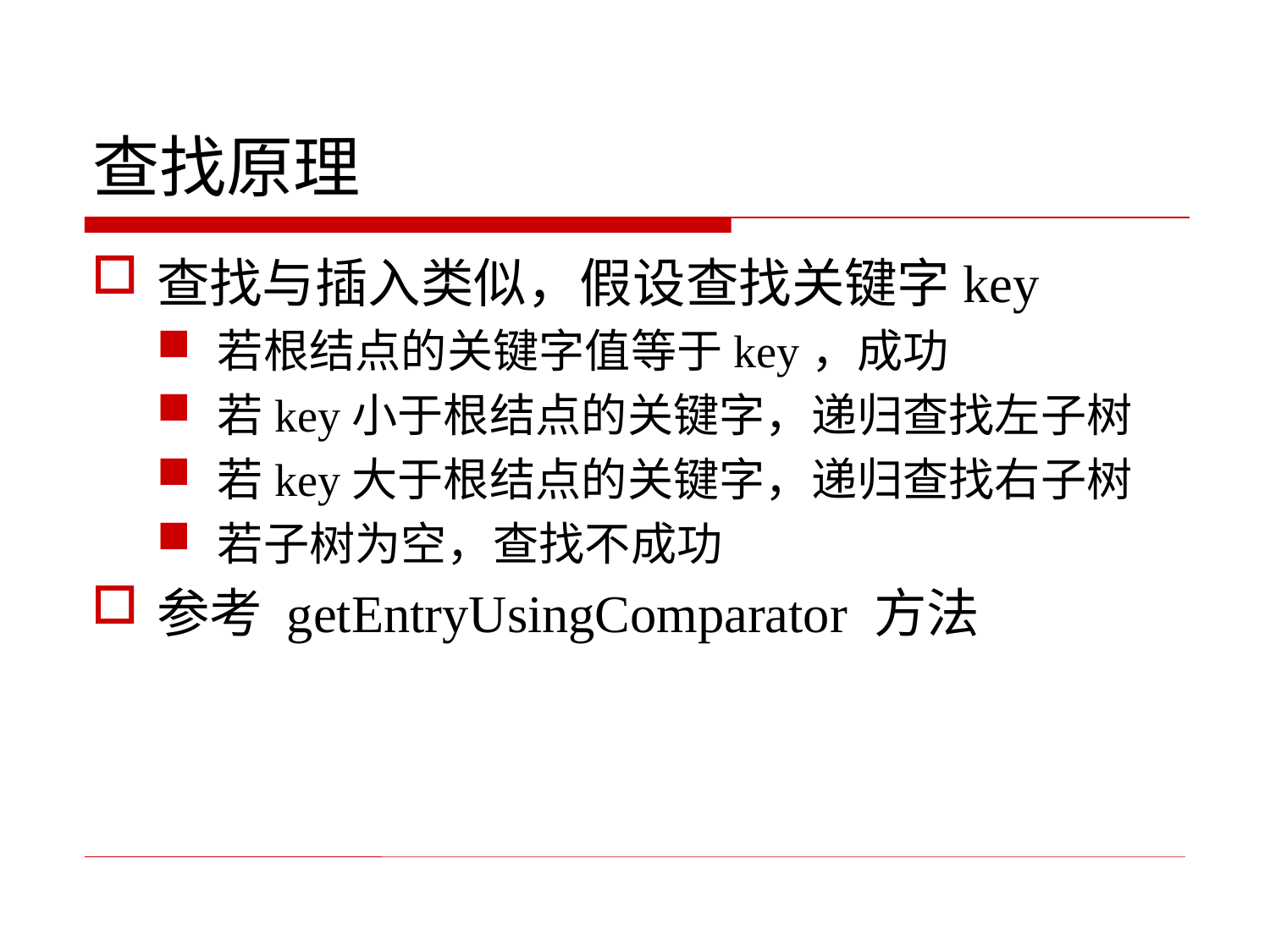

# 查找原理
查找与插入类似，假设查找关键字key
若根结点的关键字值等于key，成功
若key小于根结点的关键字，递归查找左子树
若key大于根结点的关键字，递归查找右子树
若子树为空，查找不成功
参考 getEntryUsingComparator 方法